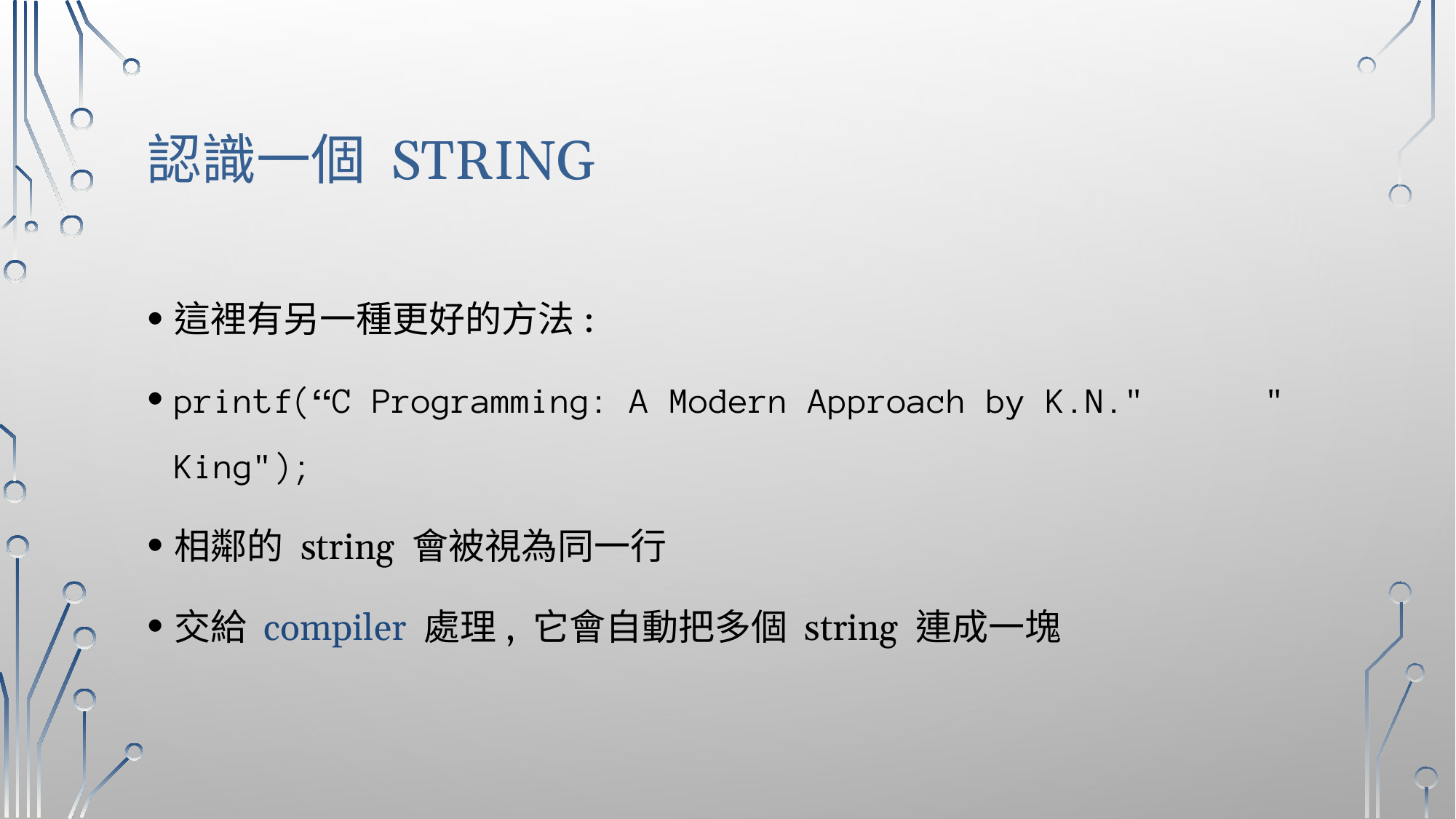

# 認識一個 string
這裡有另一種更好的方法:
printf(“C Programming: A Modern Approach by K.N."		" King");
相鄰的 string 會被視為同一行
交給 compiler 處理, 它會自動把多個 string 連成一塊